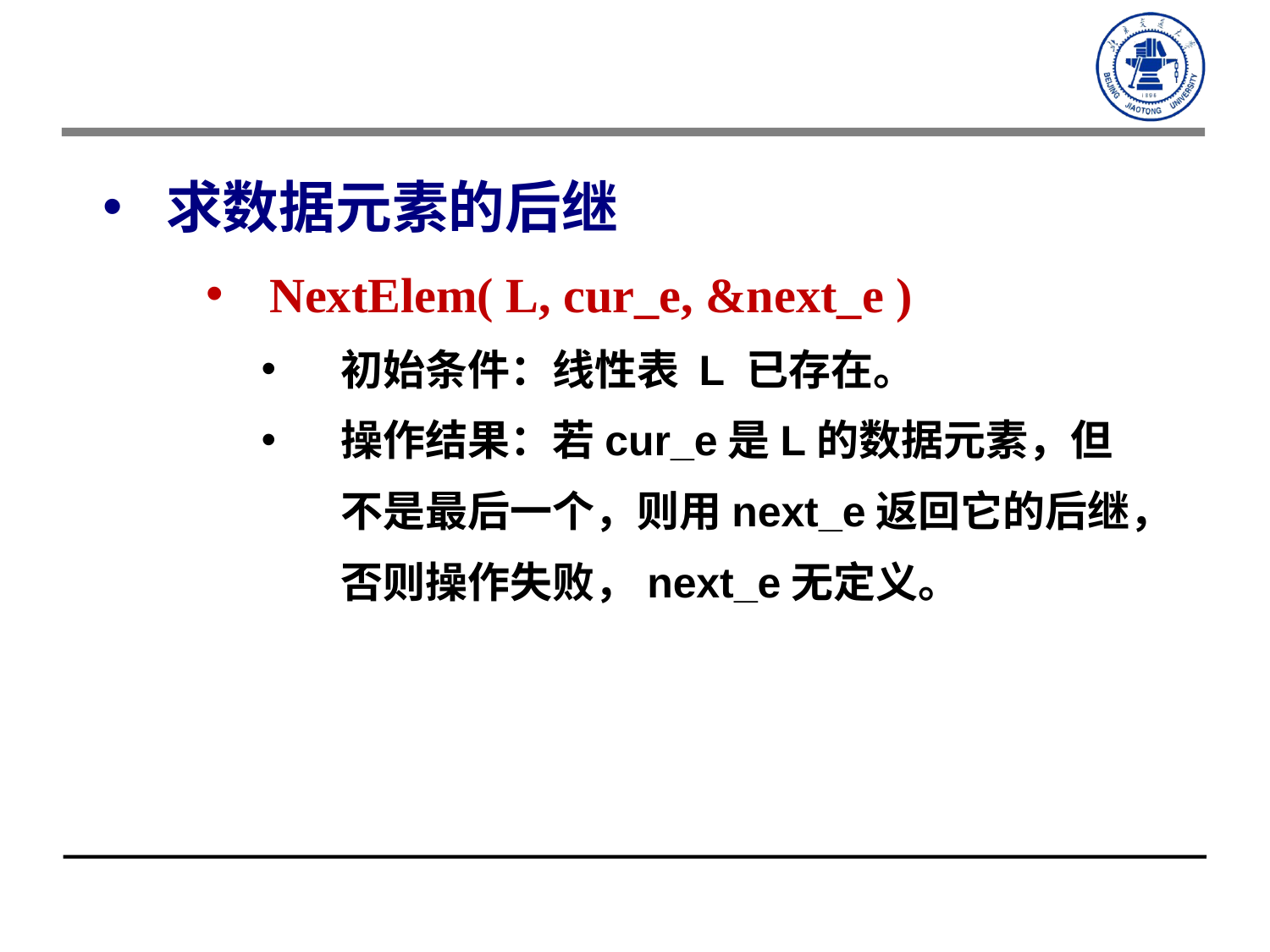

求数据元素的后继
NextElem( L, cur_e, &next_e )
初始条件：线性表 L 已存在。
操作结果：若cur_e是L的数据元素，但不是最后一个，则用next_e返回它的后继，否则操作失败，next_e无定义。